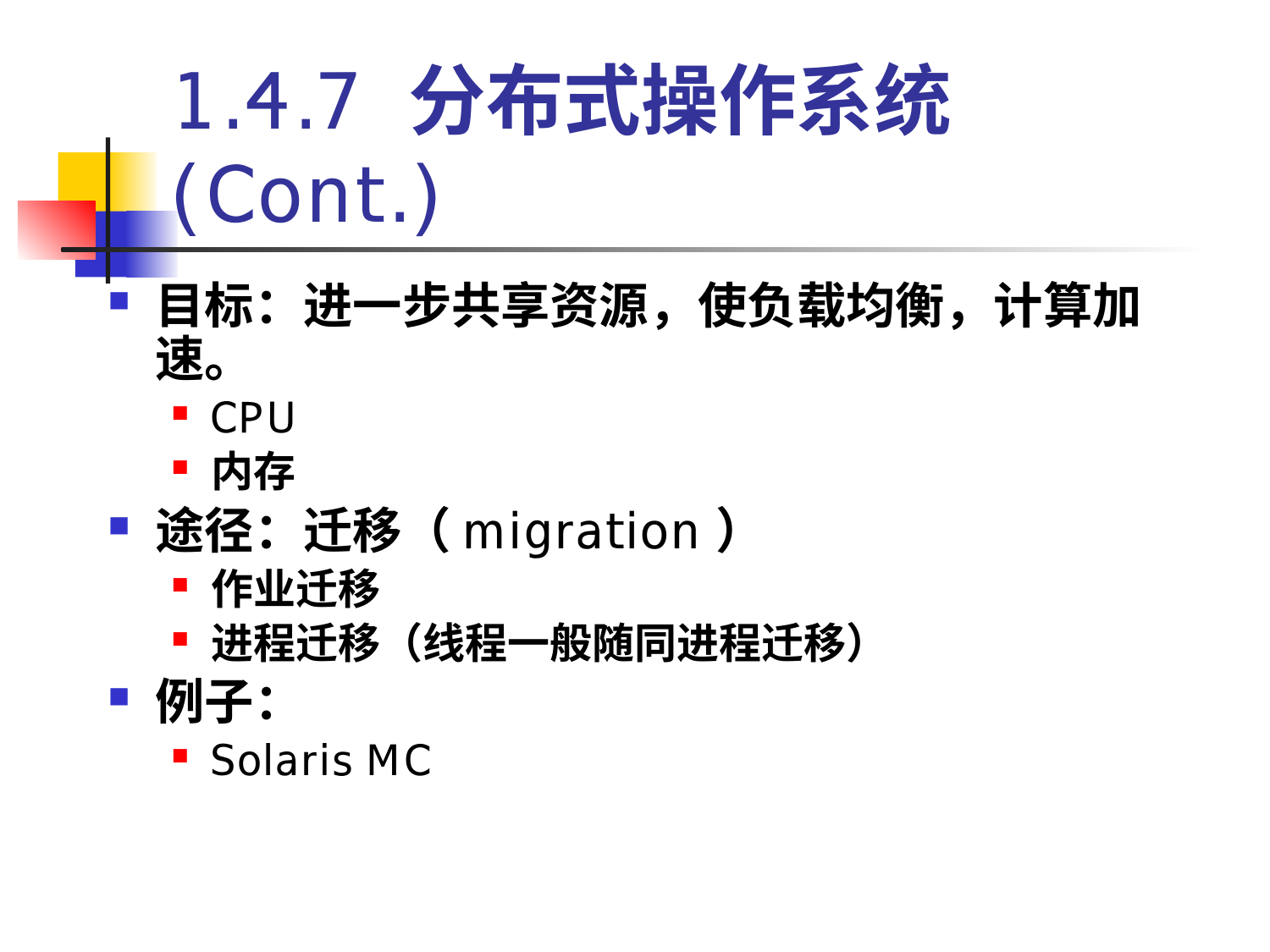

# 1.4.7 分布式操作系统(Cont.)
目标：进一步共享资源，使负载均衡，计算加速。
CPU
内存
途径：迁移（migration）
作业迁移
进程迁移（线程一般随同进程迁移）
例子：
Solaris MC